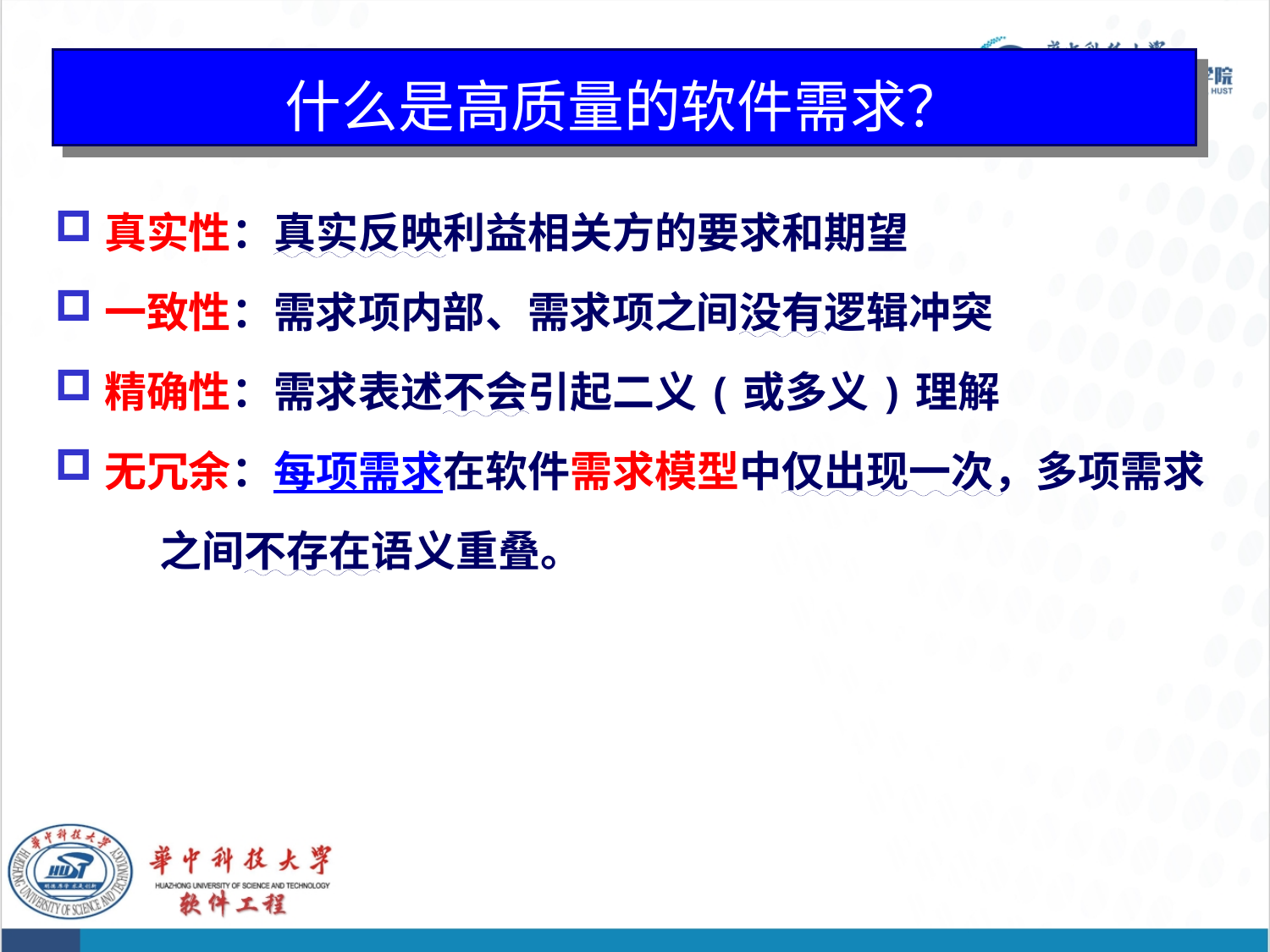

# 什么是高质量的软件需求？
真实性：真实反映利益相关方的要求和期望
一致性：需求项内部、需求项之间没有逻辑冲突
精确性：需求表述不会引起二义(或多义)理解
无冗余：每项需求在软件需求模型中仅出现一次，多项需求
           之间不存在语义重叠。